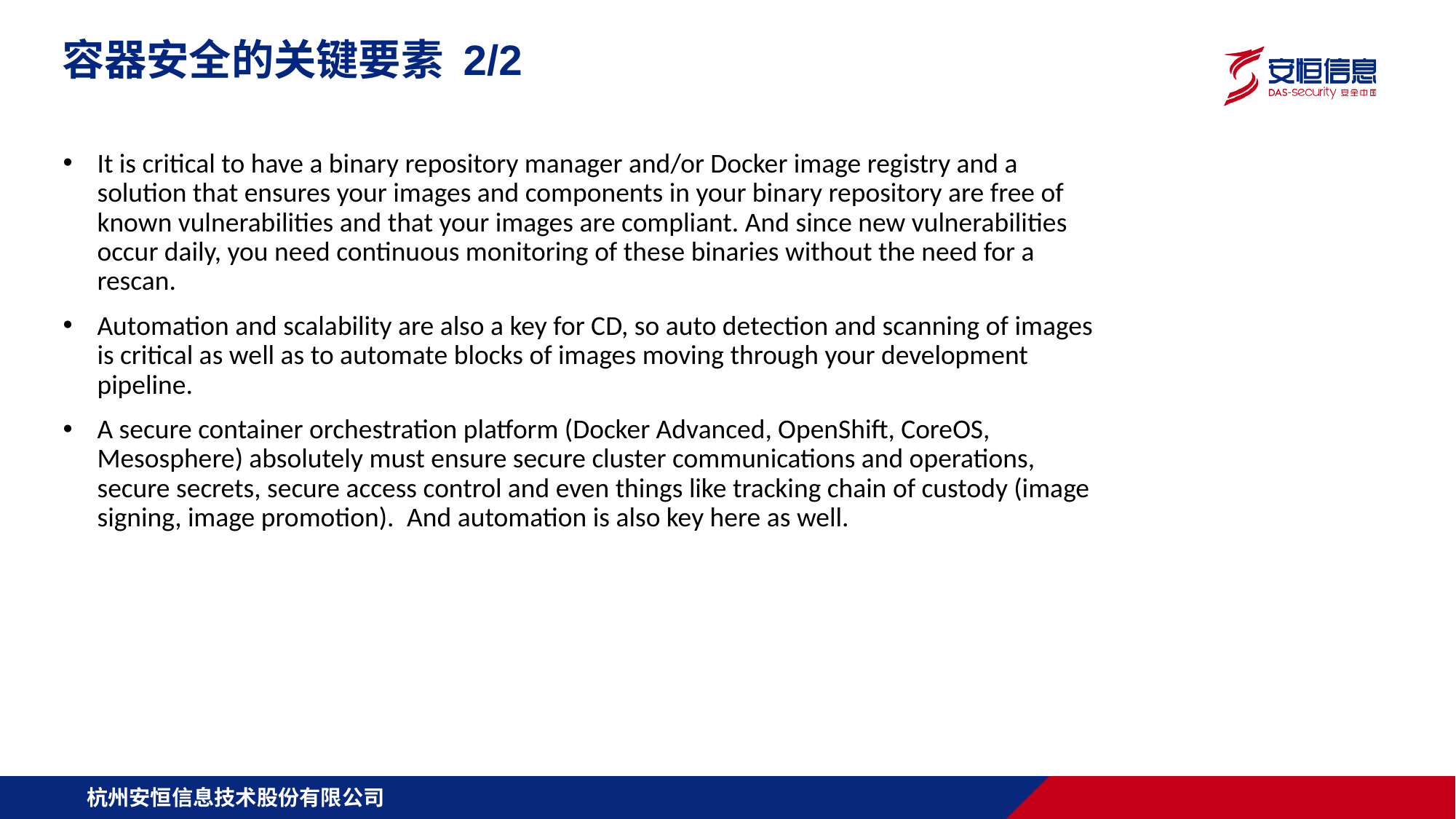

容器安全的关键要素 2/2
It is critical to have a binary repository manager and/or Docker image registry and a solution that ensures your images and components in your binary repository are free of known vulnerabilities and that your images are compliant. And since new vulnerabilities occur daily, you need continuous monitoring of these binaries without the need for a rescan.
Automation and scalability are also a key for CD, so auto detection and scanning of images is critical as well as to automate blocks of images moving through your development pipeline.
A secure container orchestration platform (Docker Advanced, OpenShift, CoreOS, Mesosphere) absolutely must ensure secure cluster communications and operations, secure secrets, secure access control and even things like tracking chain of custody (image signing, image promotion).  And automation is also key here as well.